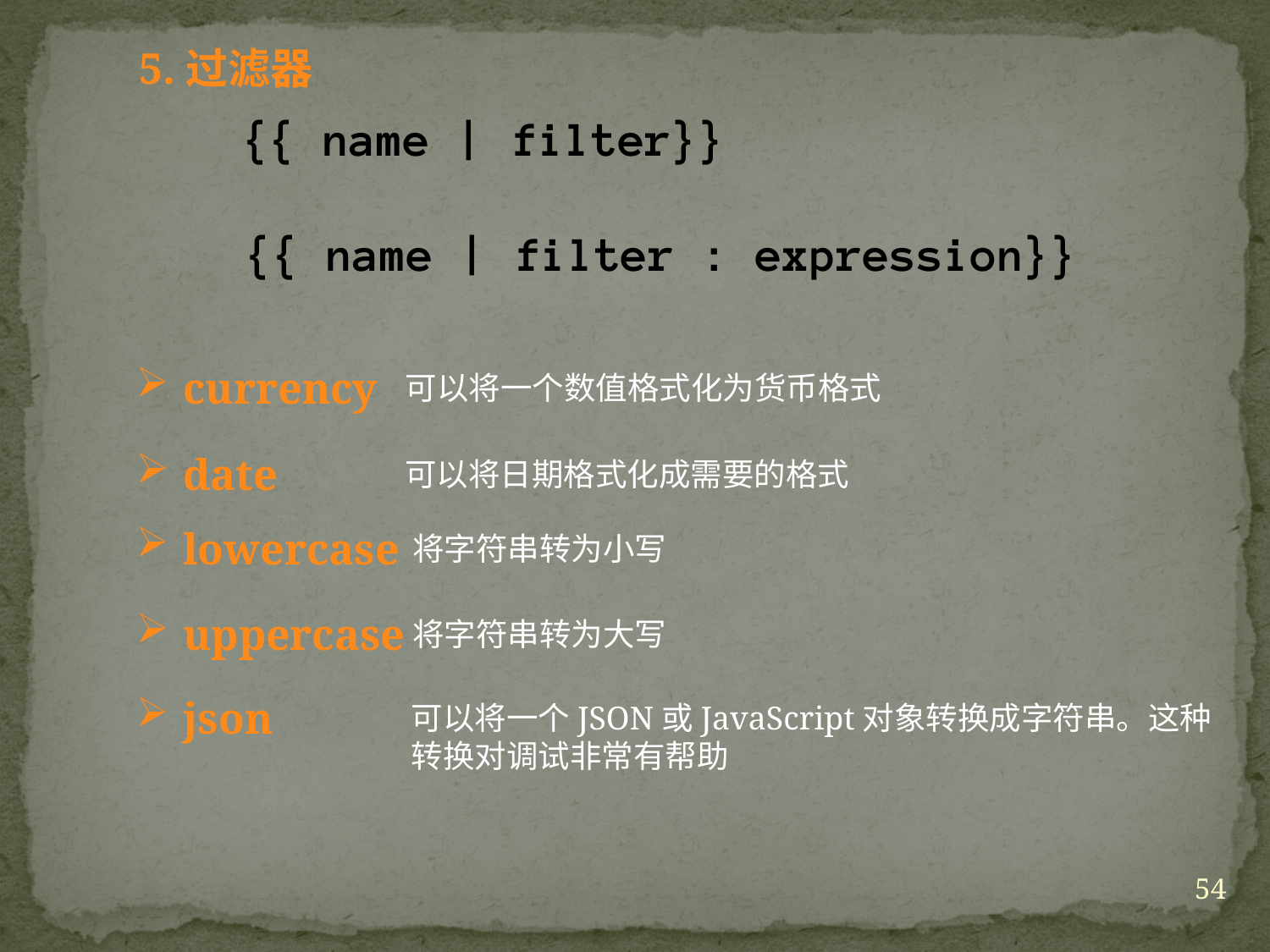

5.过滤器
{{ name | filter}}
{{ name | filter : expression}}
currency
可以将一个数值格式化为货币格式
date
可以将日期格式化成需要的格式
lowercase
将字符串转为小写
uppercase
将字符串转为大写
json
可以将一个JSON或JavaScript对象转换成字符串。这种转换对调试非常有帮助
54